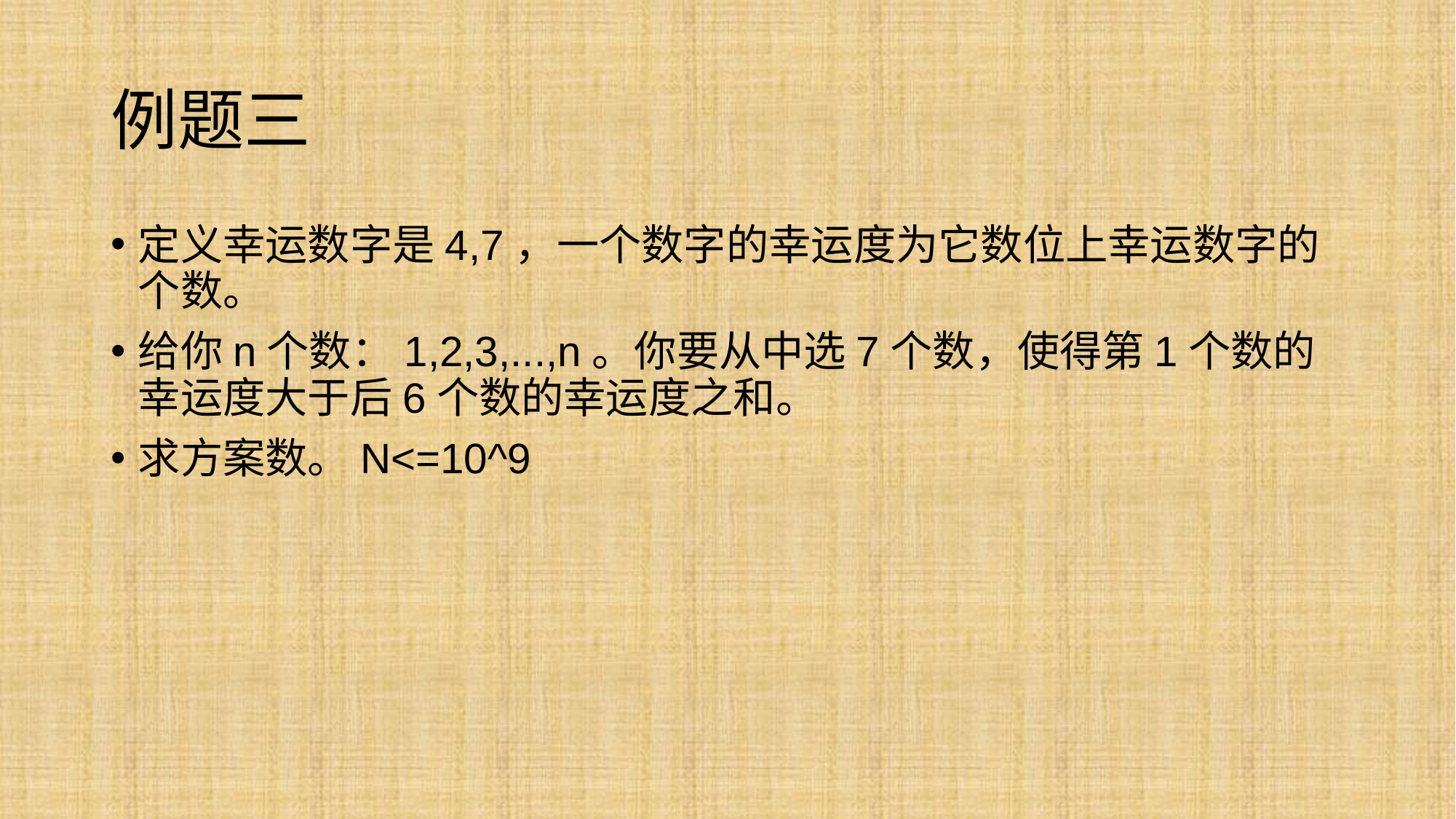

# 例题三
定义幸运数字是4,7，一个数字的幸运度为它数位上幸运数字的个数。
给你n个数：1,2,3,...,n。你要从中选7个数，使得第1个数的幸运度大于后6个数的幸运度之和。
求方案数。N<=10^9